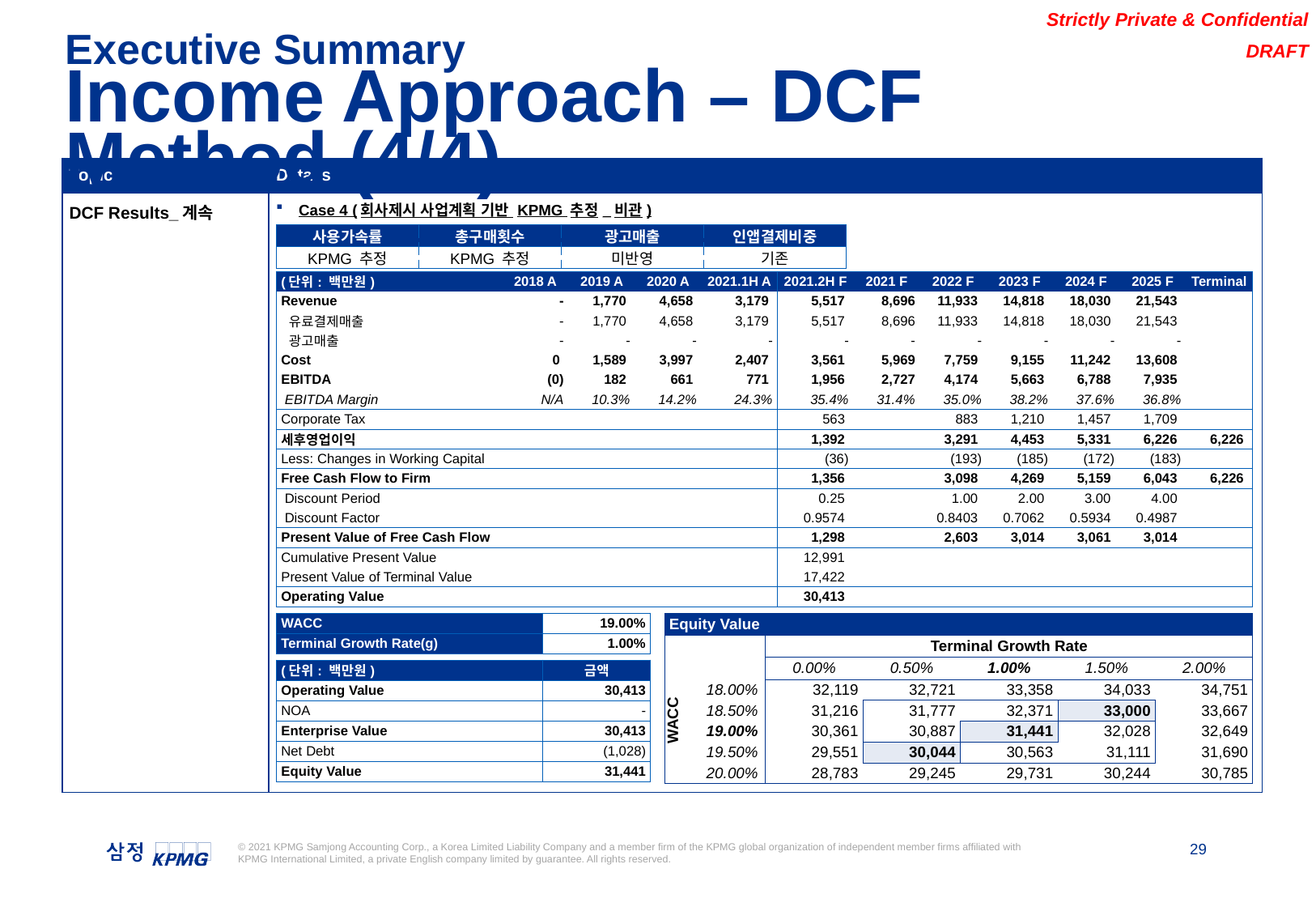

Executive Summary
Income Approach – DCF Method (4/4)
| Topic | Details |
| --- | --- |
| DCF Results\_계속 | Case 4 (회사제시 사업계획 기반 KPMG 추정\_비관) |
| 사용가속률 | 총구매횟수 | 광고매출 | 인앱결제비중 |
| --- | --- | --- | --- |
| KPMG 추정 | KPMG 추정 | 미반영 | 기존 |
| (단위: 백만원) | 2018 A | 2019 A | 2020 A | 2021.1H A | 2021.2H F | 2021 F | 2022 F | 2023 F | 2024 F | 2025 F | Terminal |
| --- | --- | --- | --- | --- | --- | --- | --- | --- | --- | --- | --- |
| Revenue | - | 1,770 | 4,658 | 3,179 | 5,517 | 8,696 | 11,933 | 14,818 | 18,030 | 21,543 |  |
| 유료결제매출 | - | 1,770 | 4,658 | 3,179 | 5,517 | 8,696 | 11,933 | 14,818 | 18,030 | 21,543 |  |
| 광고매출 | - | - | - | - | - | - | - | - | - | - |  |
| Cost | 0 | 1,589 | 3,997 | 2,407 | 3,561 | 5,969 | 7,759 | 9,155 | 11,242 | 13,608 |  |
| EBITDA | (0) | 182 | 661 | 771 | 1,956 | 2,727 | 4,174 | 5,663 | 6,788 | 7,935 |  |
| EBITDA Margin | N/A | 10.3% | 14.2% | 24.3% | 35.4% | 31.4% | 35.0% | 38.2% | 37.6% | 36.8% |  |
| Corporate Tax |  |  |  |  | 563 |  | 883 | 1,210 | 1,457 | 1,709 |  |
| 세후영업이익 |  |  |  |  | 1,392 |  | 3,291 | 4,453 | 5,331 | 6,226 | 6,226 |
| Less: Changes in Working Capital |  |  |  |  | (36) |  | (193) | (185) | (172) | (183) |  |
| Free Cash Flow to Firm |  |  |  |  | 1,356 |  | 3,098 | 4,269 | 5,159 | 6,043 | 6,226 |
| Discount Period |  |  |  |  | 0.25 |  | 1.00 | 2.00 | 3.00 | 4.00 |  |
| Discount Factor |  |  |  |  | 0.9574 |  | 0.8403 | 0.7062 | 0.5934 | 0.4987 |  |
| Present Value of Free Cash Flow |  |  |  |  | 1,298 |  | 2,603 | 3,014 | 3,061 | 3,014 |  |
| Cumulative Present Value |  |  |  |  | 12,991 |  |  |  |  |  |  |
| Present Value of Terminal Value |  |  |  |  | 17,422 |  |  |  |  |  |  |
| Operating Value |  |  |  |  | 30,413 |  |  |  |  |  |  |
| WACC | 19.00% |
| --- | --- |
| Terminal Growth Rate(g) | 1.00% |
| Equity Value |  |  |  |  |  |  |
| --- | --- | --- | --- | --- | --- | --- |
|  |  | Terminal Growth Rate |  |  |  |  |
| WACC |  | 0.00% | 0.50% | 1.00% | 1.50% | 2.00% |
|  | 18.00% | 32,119 | 32,721 | 33,358 | 34,033 | 34,751 |
|  | 18.50% | 31,216 | 31,777 | 32,371 | 33,000 | 33,667 |
|  | 19.00% | 30,361 | 30,887 | 31,441 | 32,028 | 32,649 |
|  | 19.50% | 29,551 | 30,044 | 30,563 | 31,111 | 31,690 |
|  | 20.00% | 28,783 | 29,245 | 29,731 | 30,244 | 30,785 |
| (단위: 백만원) | 금액 |
| --- | --- |
| Operating Value | 30,413 |
| NOA | - |
| Enterprise Value | 30,413 |
| Net Debt | (1,028) |
| Equity Value | 31,441 |